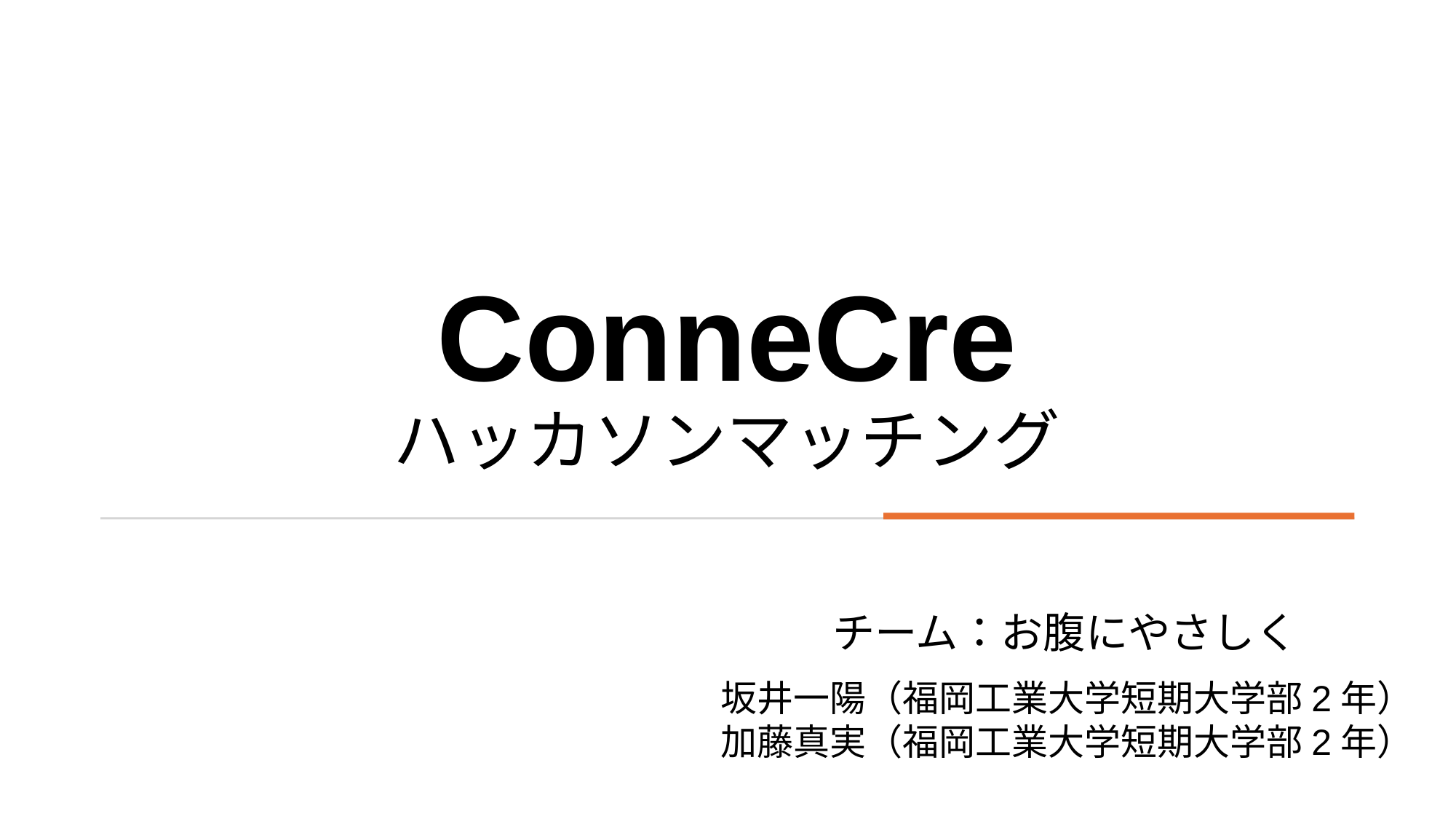

# ConneCre ハッカソンマッチング

チーム：お腹にやさしく
坂井一陽（福岡工業大学短期大学部2年）
加藤真実（福岡工業大学短期大学部2年）